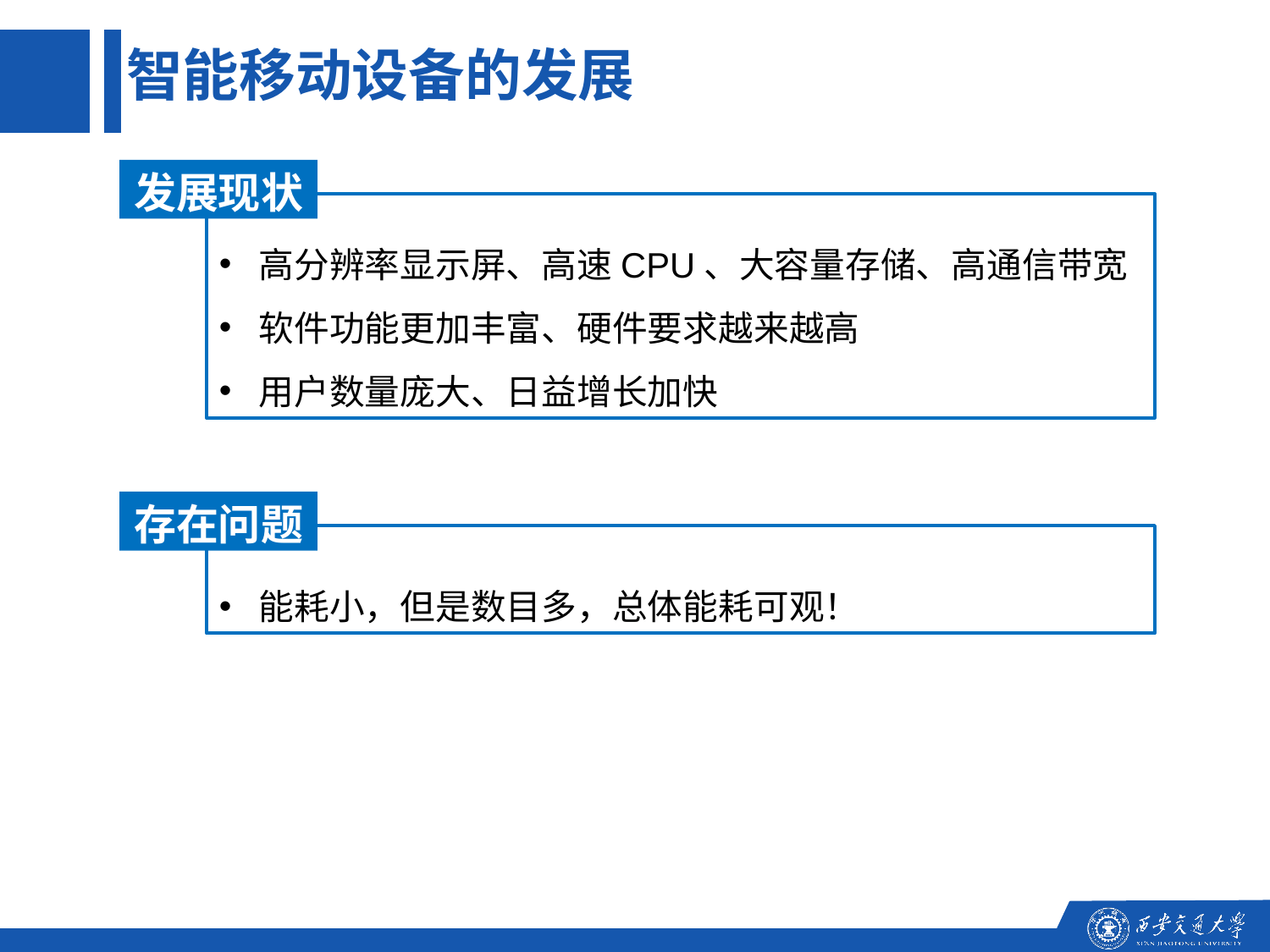

智能移动设备的发展

发展现状

高分辨率显示屏、高速CPU、大容量存储、高通信带宽
软件功能更加丰富、硬件要求越来越高
用户数量庞大、日益增长加快
存在问题

能耗小，但是数目多，总体能耗可观！